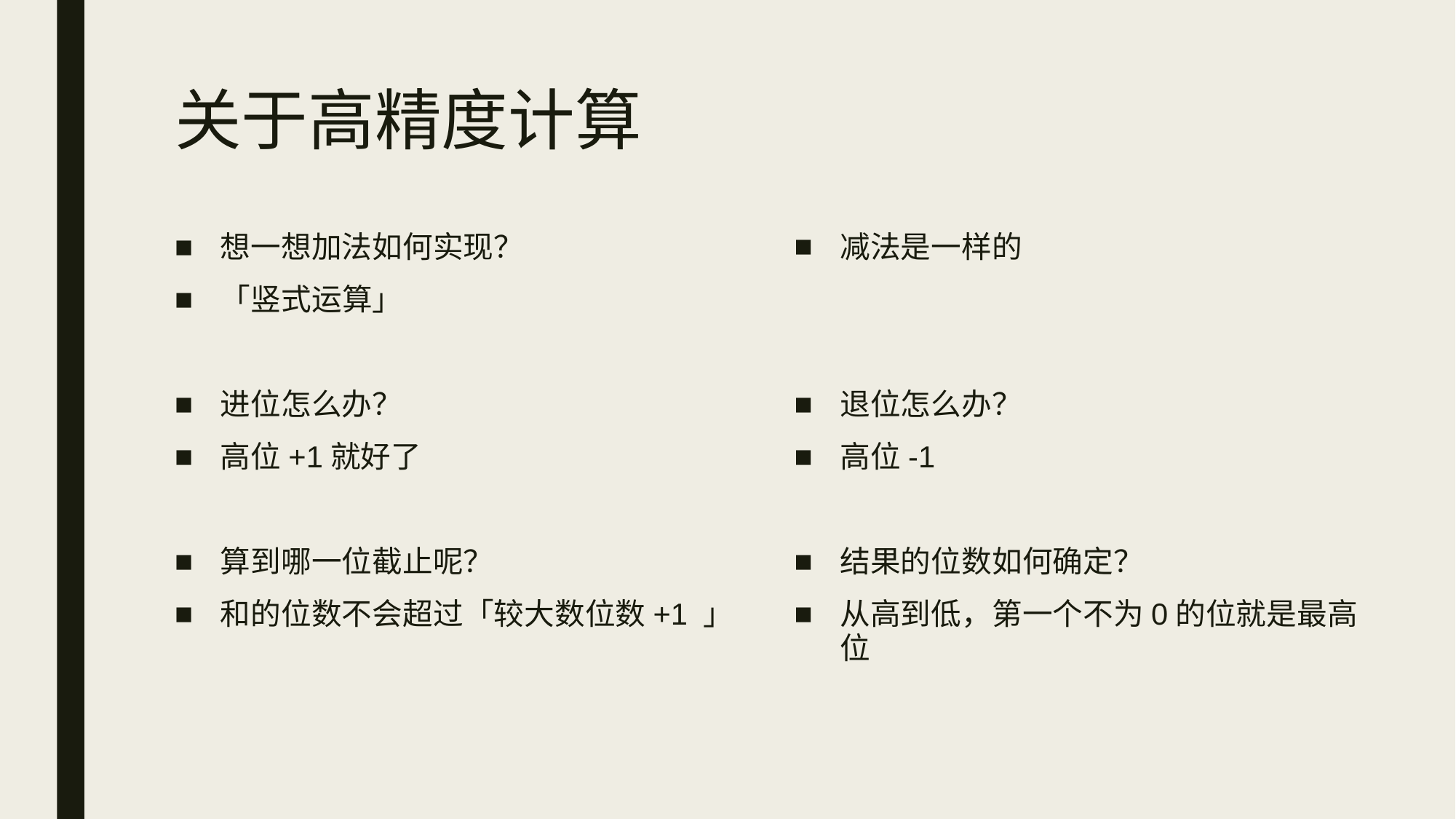

# 关于高精度计算
减法是一样的

退位怎么办？
高位-1

结果的位数如何确定？
从高到低，第一个不为0的位就是最高位
想一想加法如何实现？
「竖式运算」

进位怎么办？
高位+1就好了

算到哪一位截止呢？
和的位数不会超过「较大数位数+1 」